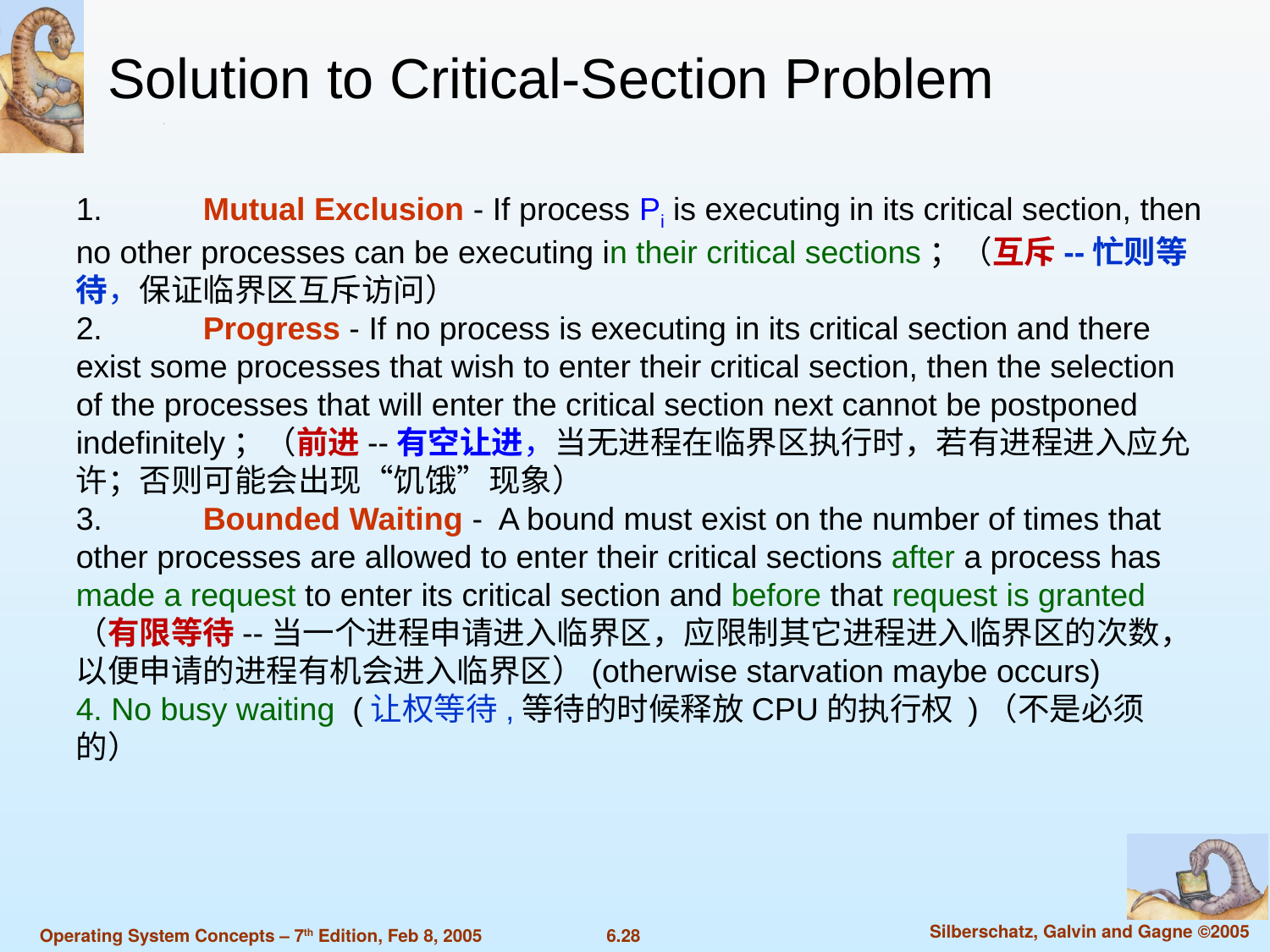

Solution to Critical-Section Problem
1.	Mutual Exclusion - If process Pi is executing in its critical section, then no other processes can be executing in their critical sections；（互斥--忙则等待，保证临界区互斥访问）
2.	Progress - If no process is executing in its critical section and there exist some processes that wish to enter their critical section, then the selection of the processes that will enter the critical section next cannot be postponed indefinitely；（前进--有空让进，当无进程在临界区执行时，若有进程进入应允许；否则可能会出现“饥饿”现象）
3.	Bounded Waiting -  A bound must exist on the number of times that other processes are allowed to enter their critical sections after a process has made a request to enter its critical section and before that request is granted（有限等待--当一个进程申请进入临界区，应限制其它进程进入临界区的次数，以便申请的进程有机会进入临界区）(otherwise starvation maybe occurs)
4. No busy waiting  (让权等待,等待的时候释放CPU的执行权 )（不是必须的）